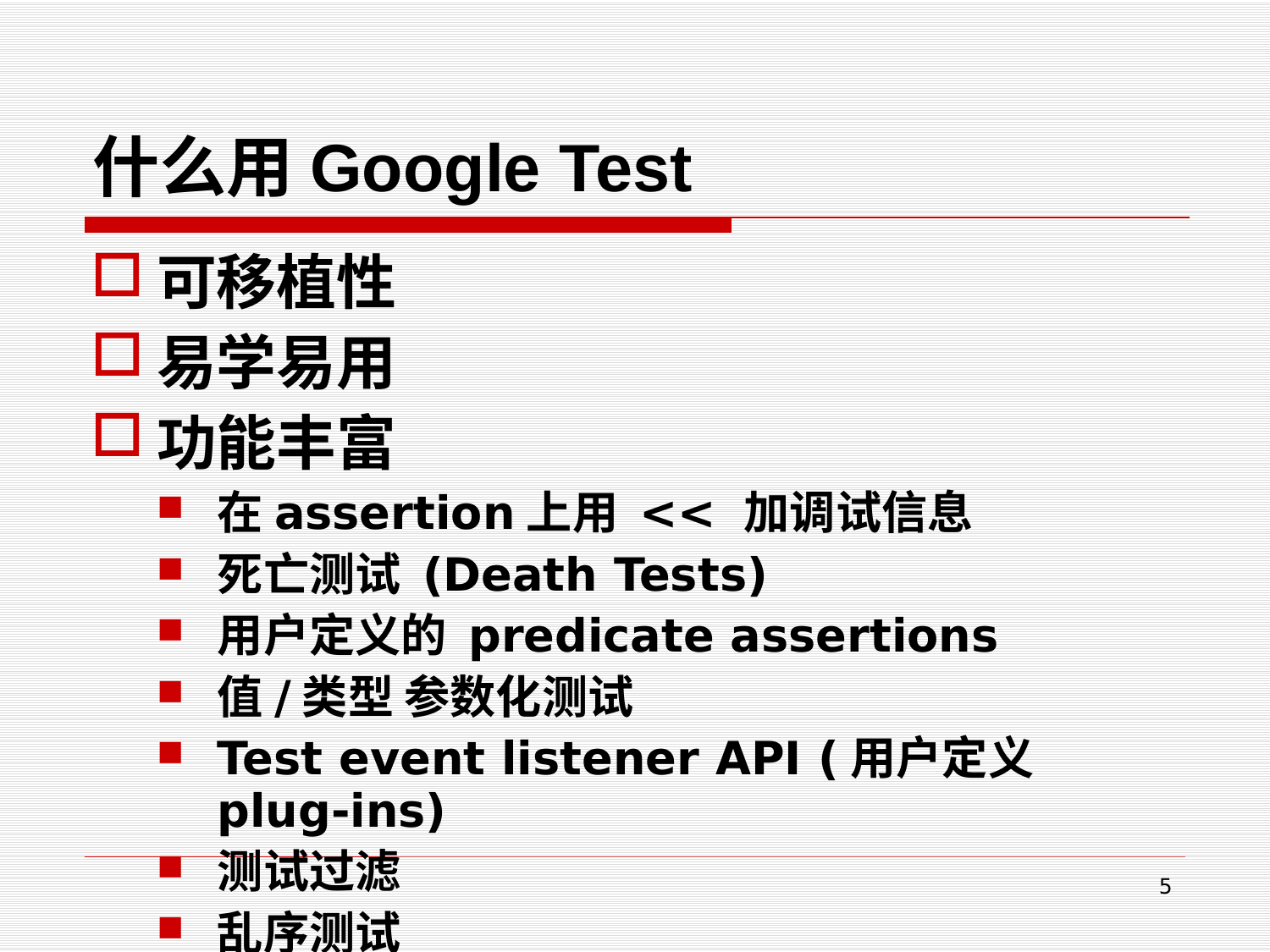

# 什么用Google Test
可移植性
易学易用
功能丰富
在assertion上用 << 加调试信息
死亡测试 (Death Tests)
用户定义的 predicate assertions
值/类型 参数化测试
Test event listener API (用户定义 plug-ins)
测试过滤
乱序测试
活跃支持
5